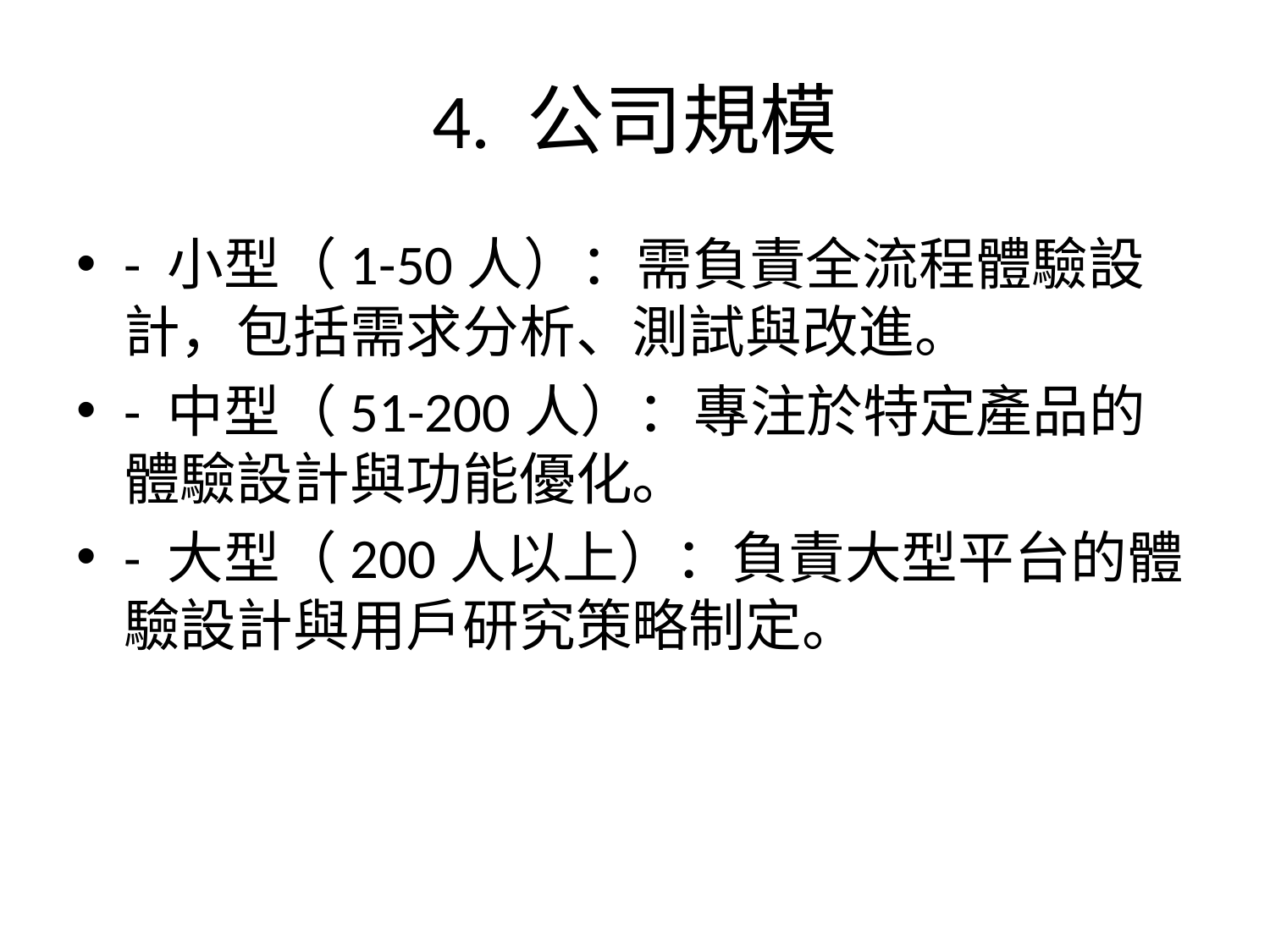

# 4. 公司規模
- 小型（1-50人）：需負責全流程體驗設計，包括需求分析、測試與改進。
- 中型（51-200人）：專注於特定產品的體驗設計與功能優化。
- 大型（200人以上）：負責大型平台的體驗設計與用戶研究策略制定。